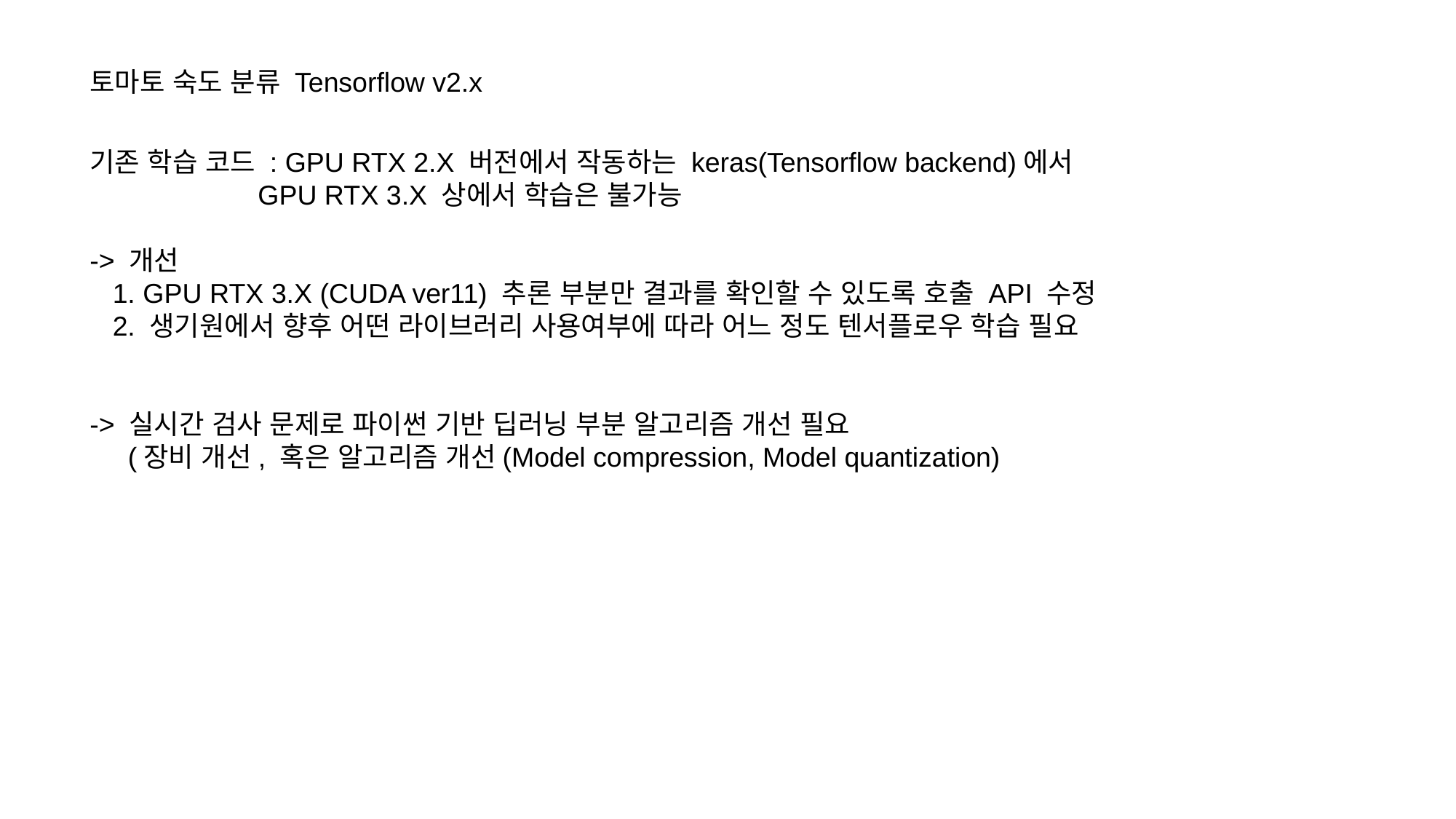

토마토 숙도 분류 Tensorflow v2.x
기존 학습 코드 : GPU RTX 2.X 버전에서 작동하는 keras(Tensorflow backend)에서
                      GPU RTX 3.X 상에서 학습은 불가능

-> 개선
   1. GPU RTX 3.X (CUDA ver11) 추론 부분만 결과를 확인할 수 있도록 호출 API 수정
   2. 생기원에서 향후 어떤 라이브러리 사용여부에 따라 어느 정도 텐서플로우 학습 필요

-> 실시간 검사 문제로 파이썬 기반 딥러닝 부분 알고리즘 개선 필요
     (장비 개선, 혹은 알고리즘 개선(Model compression, Model quantization)